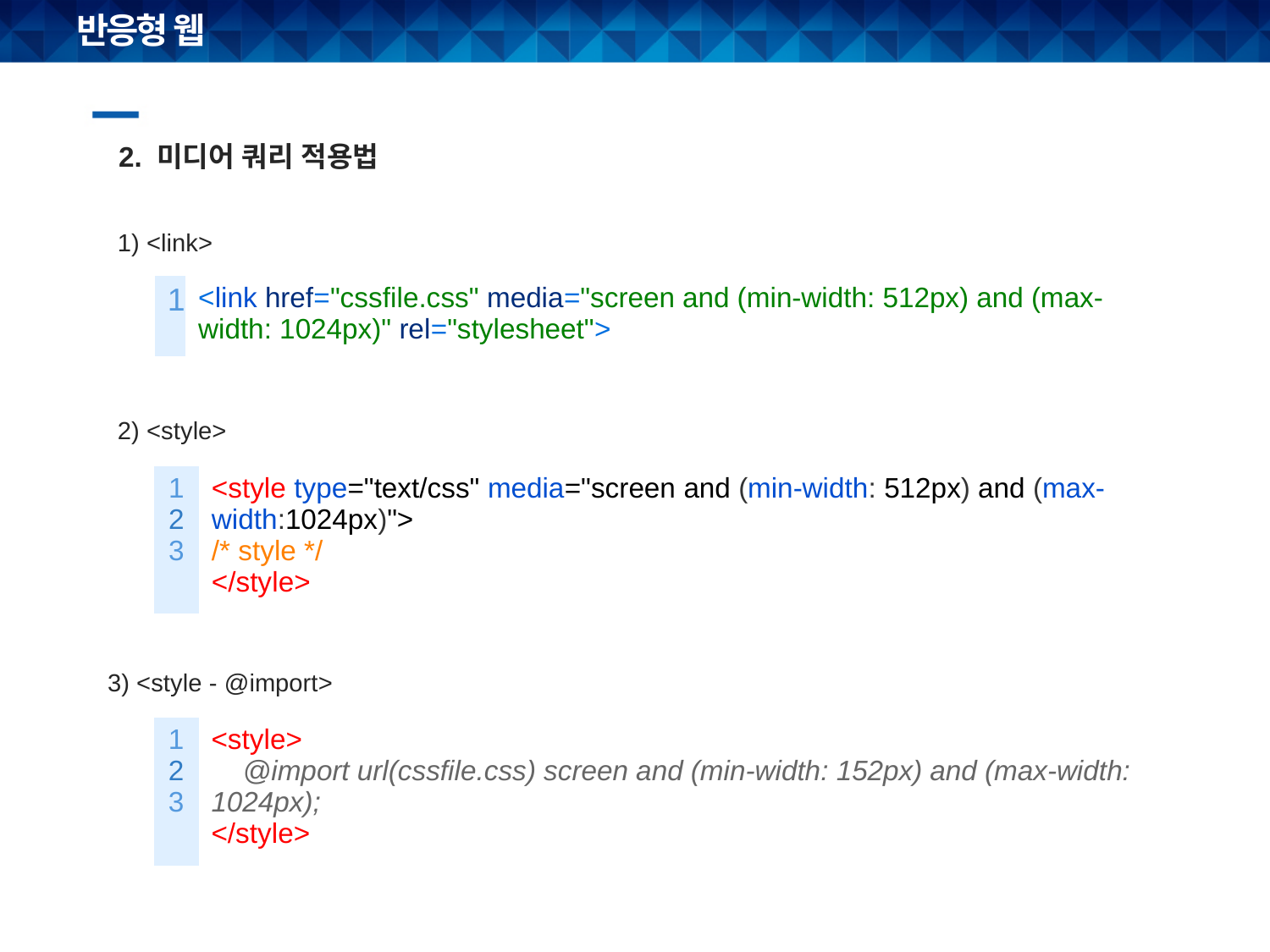

# 반응형 웹
2. 미디어 쿼리 적용법
1) <link>
| 1 | <link href="cssfile.css" media="screen and (min-width: 512px) and (max-width: 1024px)" rel="stylesheet"> |
| --- | --- |
2) <style>
| 1 2 3 | <style type="text/css" media="screen and (min-width: 512px) and (max-width:1024px)"> /\* style \*/ </style> |
| --- | --- |
3) <style - @import>
| 1 2 3 | <style>     @import url(cssfile.css) screen and (min-width: 152px) and (max-width: 1024px); </style> |
| --- | --- |